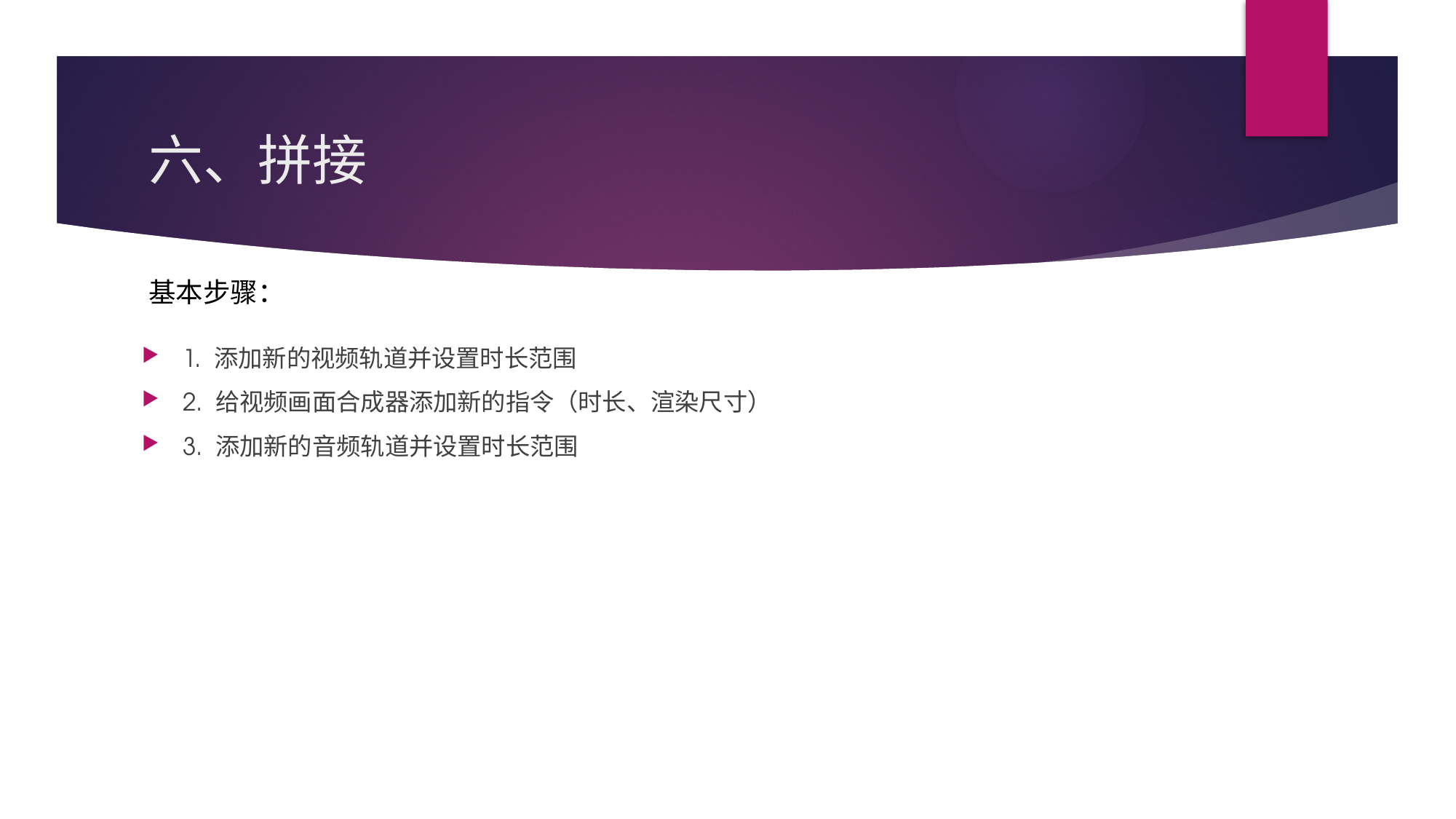

# 六、拼接
基本步骤：
1. 添加新的视频轨道并设置时长范围
2. 给视频画面合成器添加新的指令（时长、渲染尺寸）
3. 添加新的音频轨道并设置时长范围